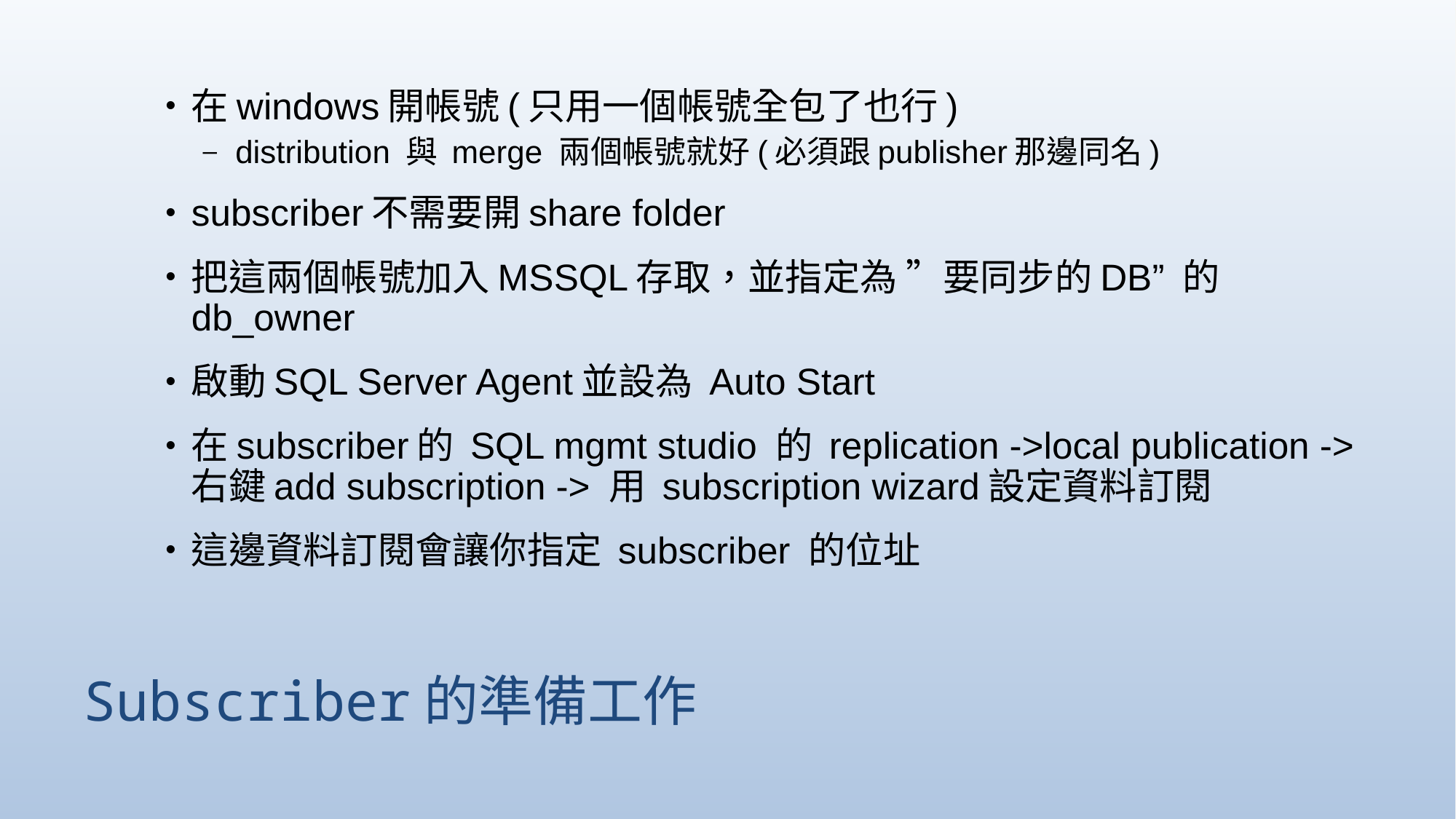

在windows開帳號(只用一個帳號全包了也行)
distribution 與 merge 兩個帳號就好(必須跟publisher那邊同名)
subscriber不需要開share folder
把這兩個帳號加入MSSQL存取，並指定為 ”要同步的DB” 的db_owner
啟動SQL Server Agent並設為 Auto Start
在subscriber的 SQL mgmt studio 的 replication ->local publication -> 右鍵add subscription -> 用 subscription wizard設定資料訂閱
這邊資料訂閱會讓你指定 subscriber 的位址

# Subscriber的準備工作